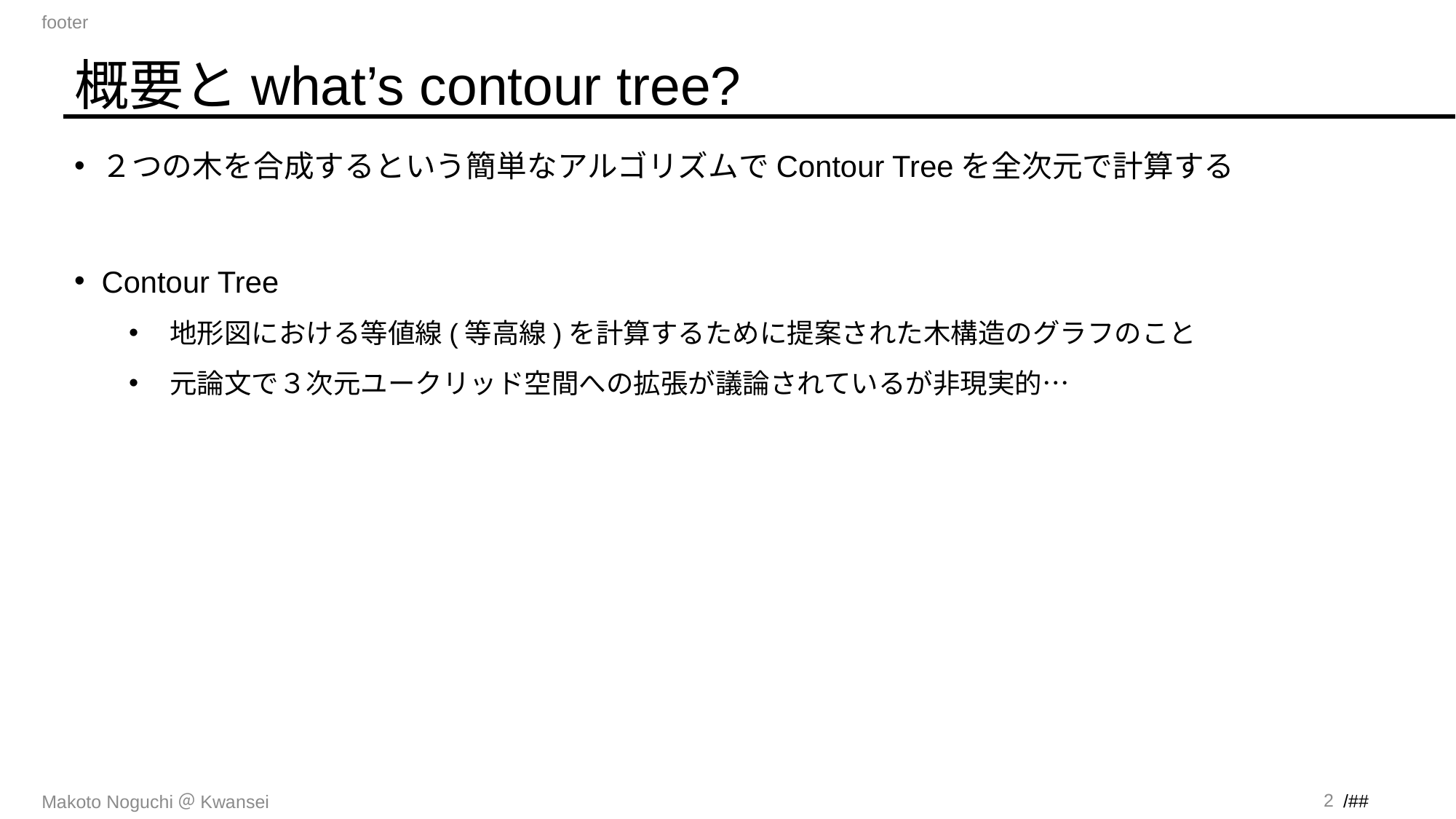

footer
# 概要とwhat’s contour tree?
２つの木を合成するという簡単なアルゴリズムでContour Treeを全次元で計算する

Contour Tree
地形図における等値線(等高線)を計算するために提案された木構造のグラフのこと
元論文で３次元ユークリッド空間への拡張が議論されているが非現実的…

2
Makoto Noguchi＠Kwansei